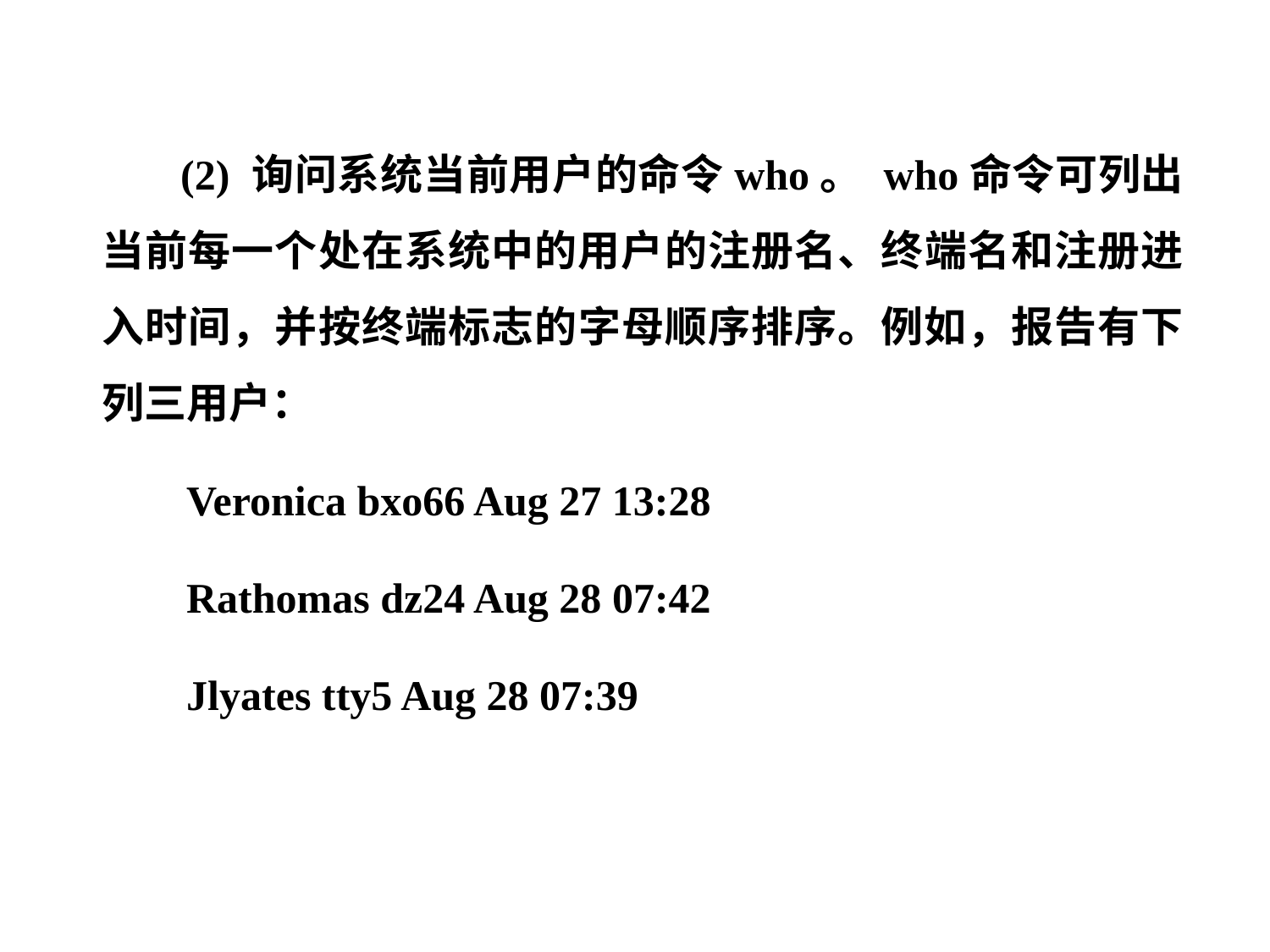

(2) 询问系统当前用户的命令who。 who命令可列出当前每一个处在系统中的用户的注册名、终端名和注册进入时间，并按终端标志的字母顺序排序。例如，报告有下列三用户：
        Veronica bxo66 Aug 27 13:28
        Rathomas dz24 Aug 28 07:42
        Jlyates tty5 Aug 28 07:39